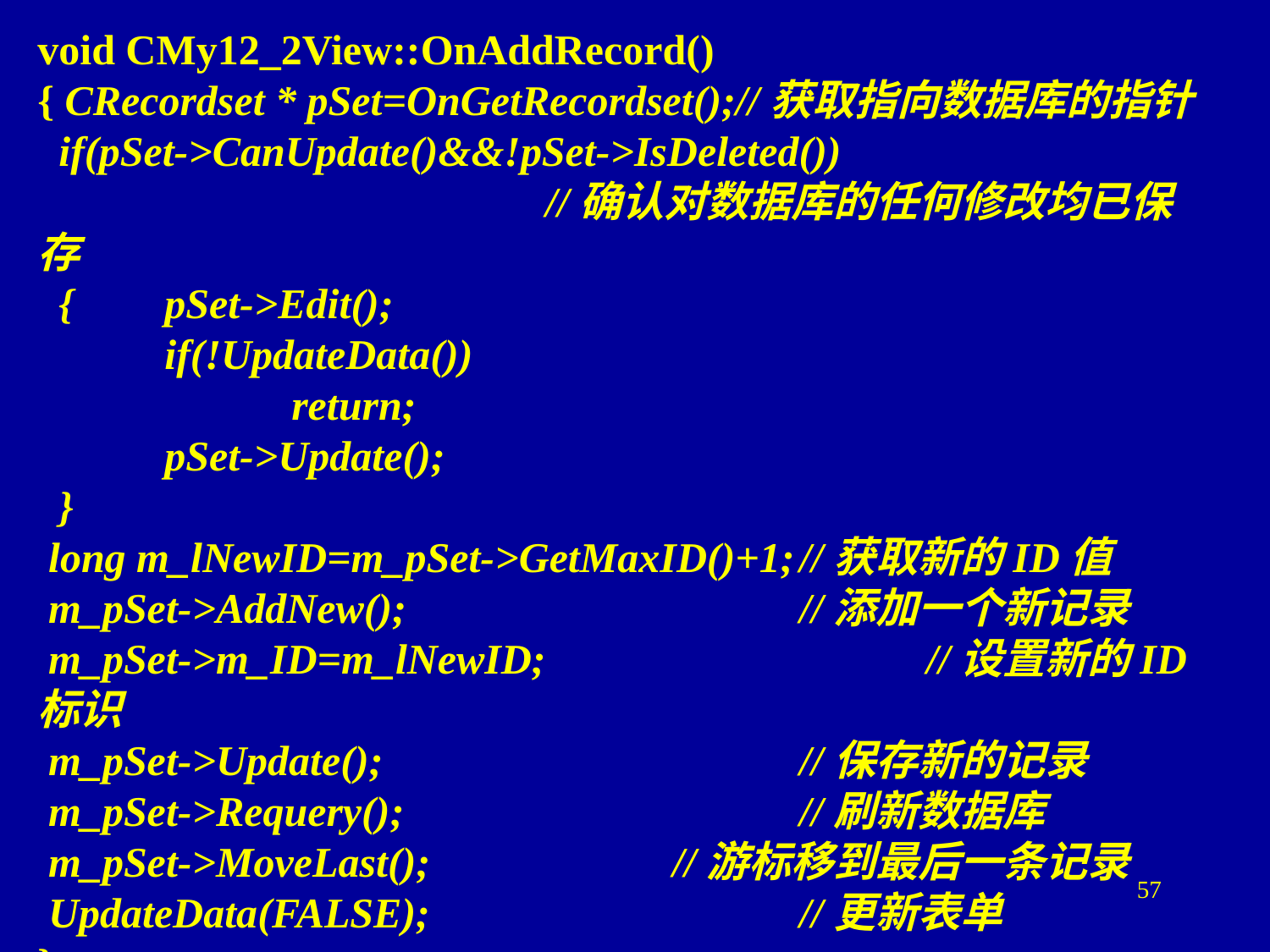

void CMy12_2View::OnAddRecord()
{ CRecordset * pSet=OnGetRecordset();//获取指向数据库的指针
  if(pSet->CanUpdate()&&!pSet->IsDeleted())
				//确认对数据库的任何修改均已保存
  {	pSet->Edit();
	if(!UpdateData())
		return;
	pSet->Update();
  }
 long m_lNewID=m_pSet->GetMaxID()+1;	//获取新的ID值
 m_pSet->AddNew();				//添加一个新记录
 m_pSet->m_ID=m_lNewID;			//设置新的ID标识
 m_pSet->Update();				//保存新的记录
 m_pSet->Requery();				//刷新数据库
 m_pSet->MoveLast();		//游标移到最后一条记录
 UpdateData(FALSE);			//更新表单
}
57